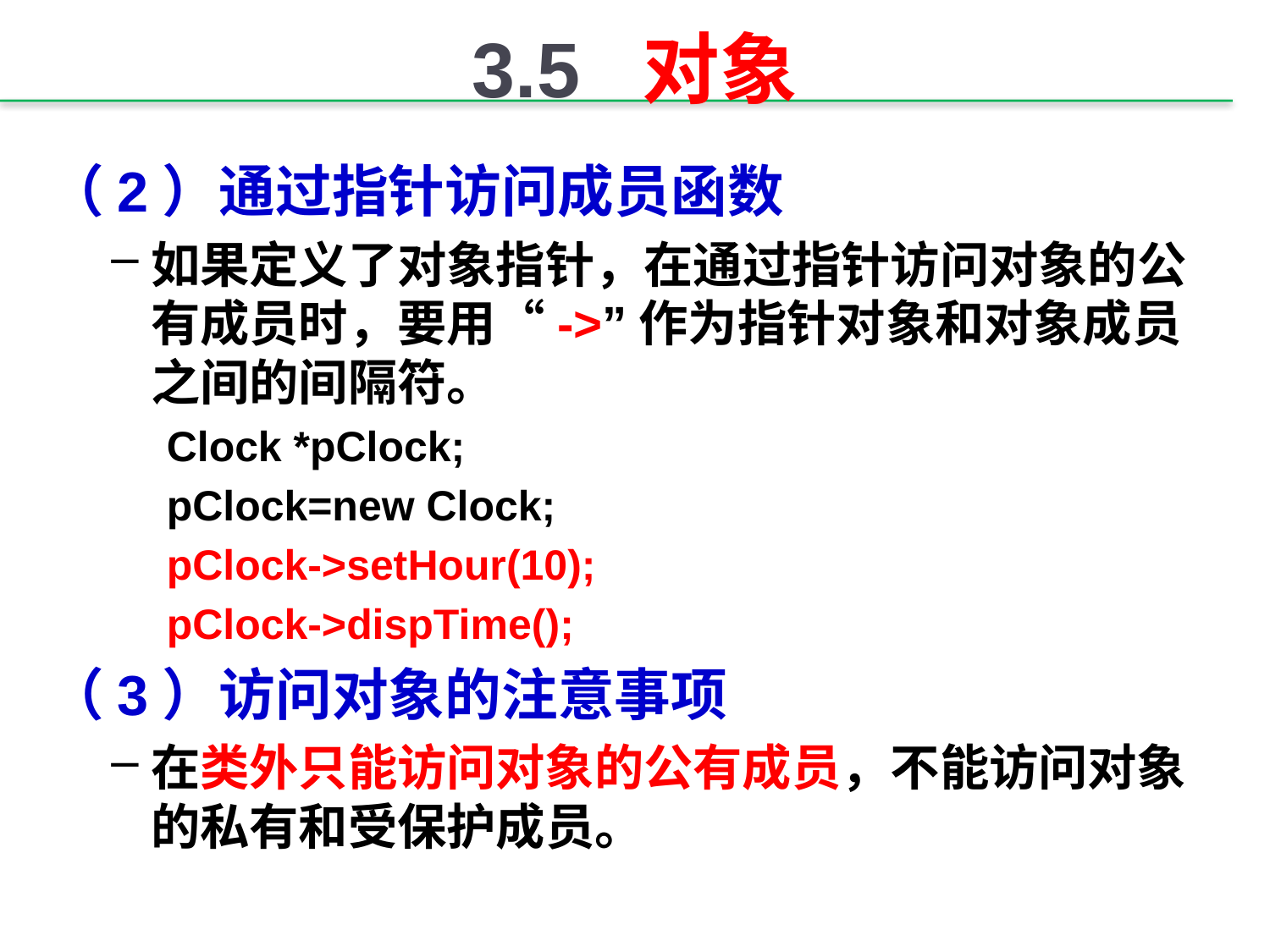

# 3.5  对象
（2）通过指针访问成员函数
如果定义了对象指针，在通过指针访问对象的公有成员时，要用“->”作为指针对象和对象成员之间的间隔符。
Clock *pClock;
pClock=new Clock;
pClock->setHour(10);
pClock->dispTime();
（3）访问对象的注意事项
在类外只能访问对象的公有成员，不能访问对象的私有和受保护成员。